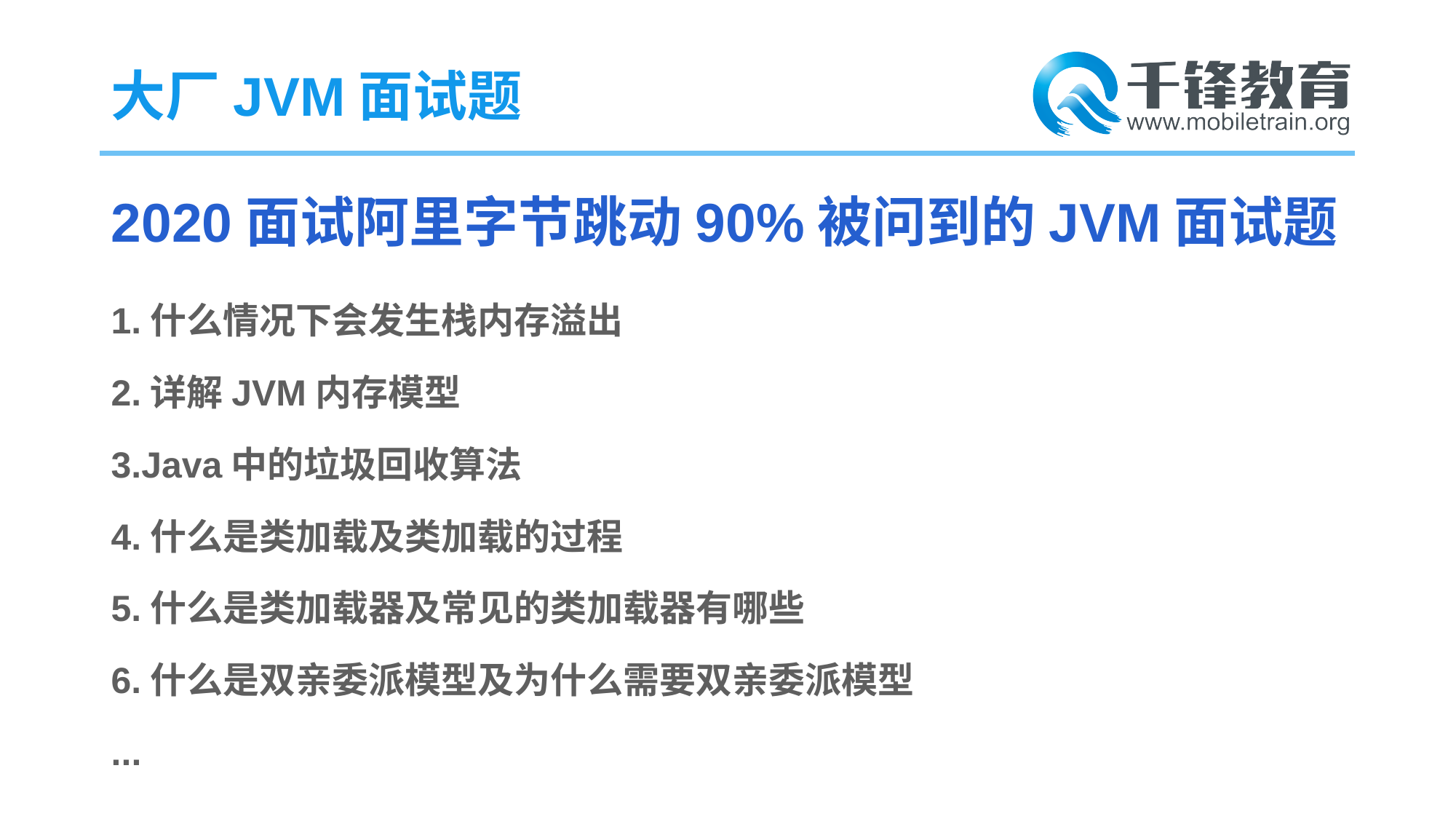

# 大厂JVM面试题
2020面试阿里字节跳动90%被问到的JVM面试题
1.什么情况下会发生栈内存溢出
2.详解JVM内存模型
3.Java中的垃圾回收算法
4.什么是类加载及类加载的过程
5.什么是类加载器及常见的类加载器有哪些
6.什么是双亲委派模型及为什么需要双亲委派模型
...